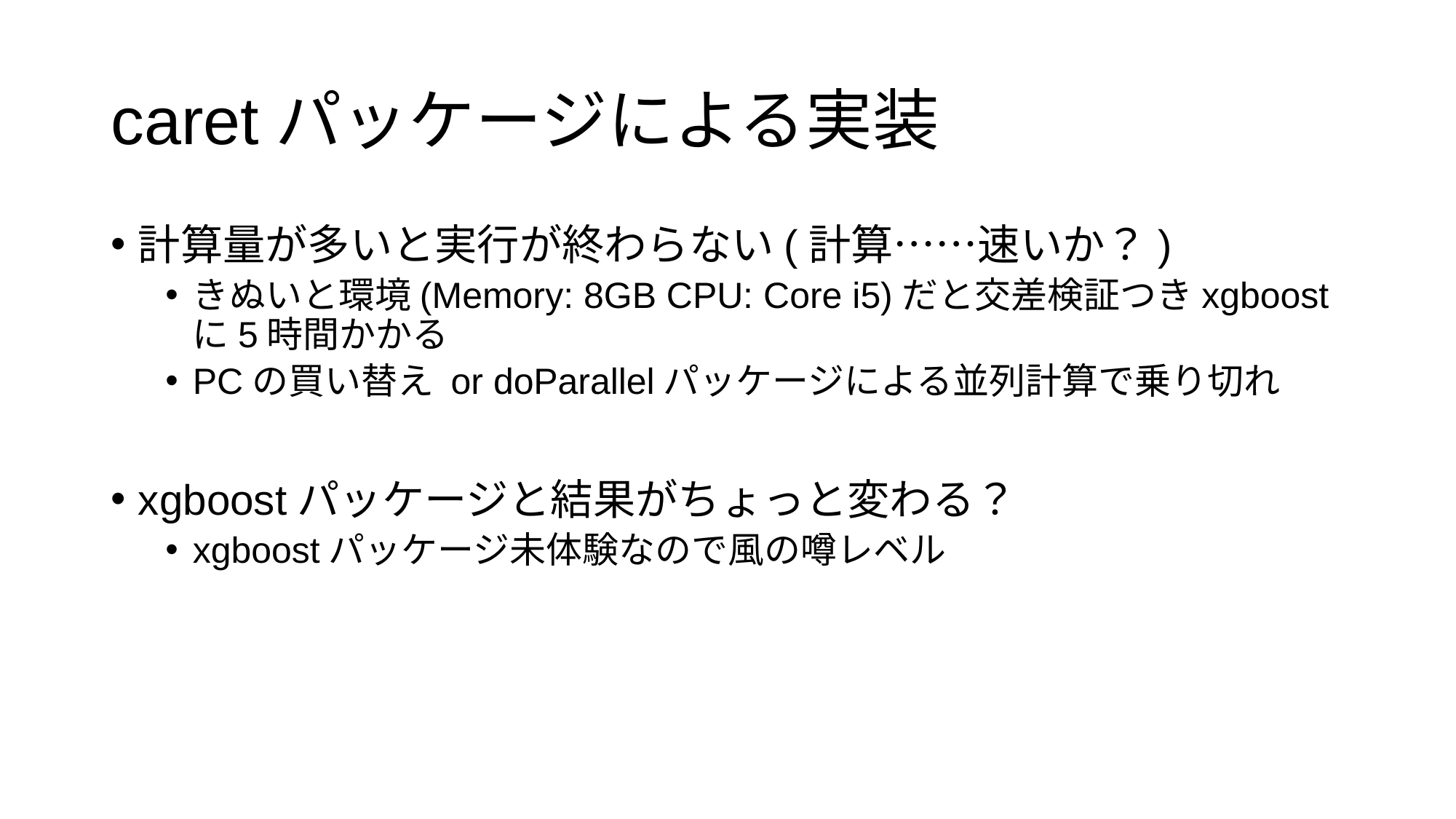

# caretパッケージによる実装
計算量が多いと実行が終わらない(計算……速いか？)
きぬいと環境(Memory: 8GB CPU: Core i5)だと交差検証つきxgboostに5時間かかる
PCの買い替え or doParallelパッケージによる並列計算で乗り切れ

xgboostパッケージと結果がちょっと変わる？
xgboostパッケージ未体験なので風の噂レベル